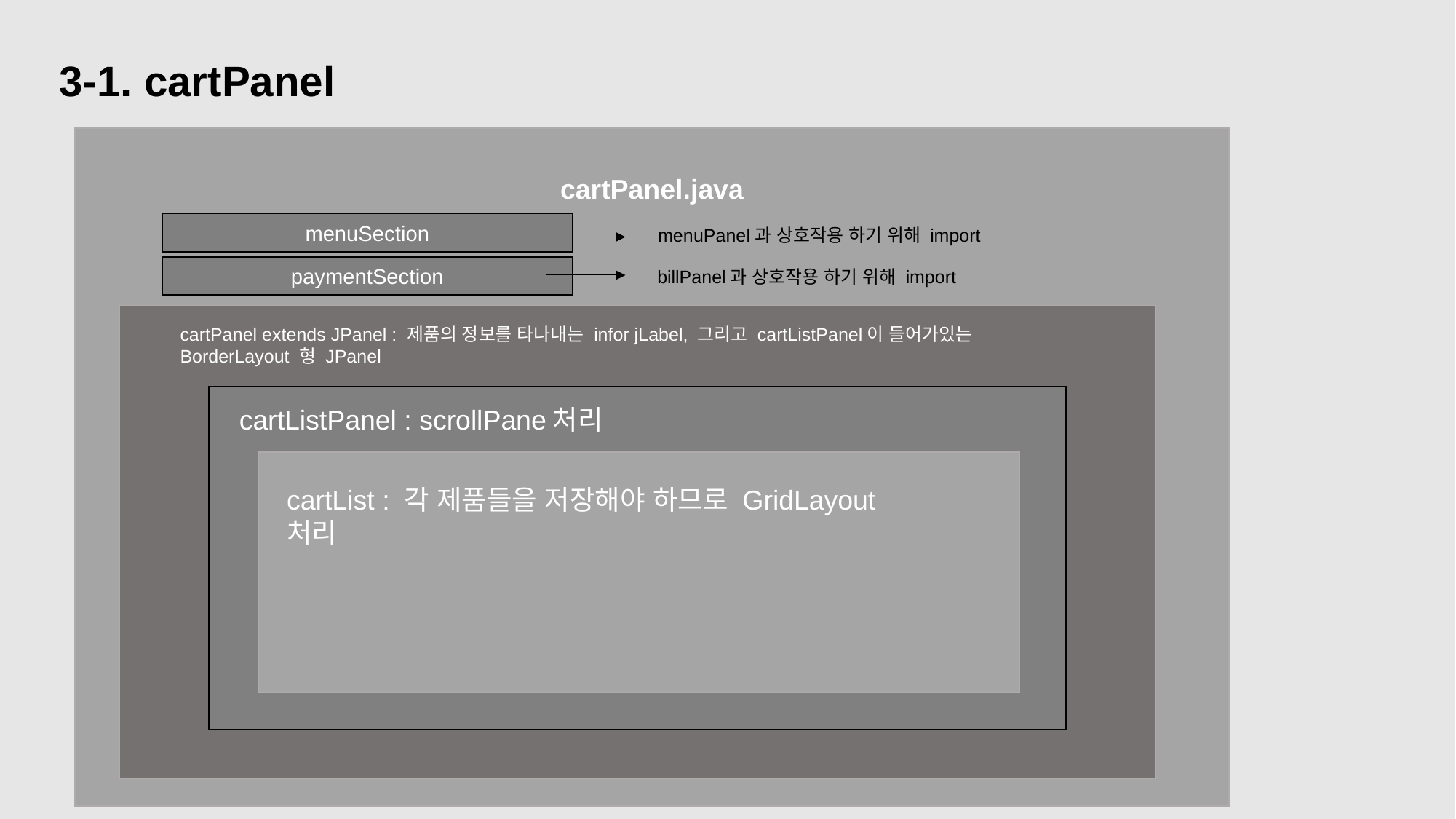

3-1. cartPanel
cartPanel.java

menuSection
paymentSection
menuPanel과 상호작용 하기 위해 import
billPanel과 상호작용 하기 위해 import

cartPanel extends JPanel : 제품의 정보를 타나내는 infor jLabel, 그리고 cartListPanel이 들어가있는 BorderLayout 형 JPanel

cartListPanel : scrollPane처리

cartList : 각 제품들을 저장해야 하므로 GridLayout 처리